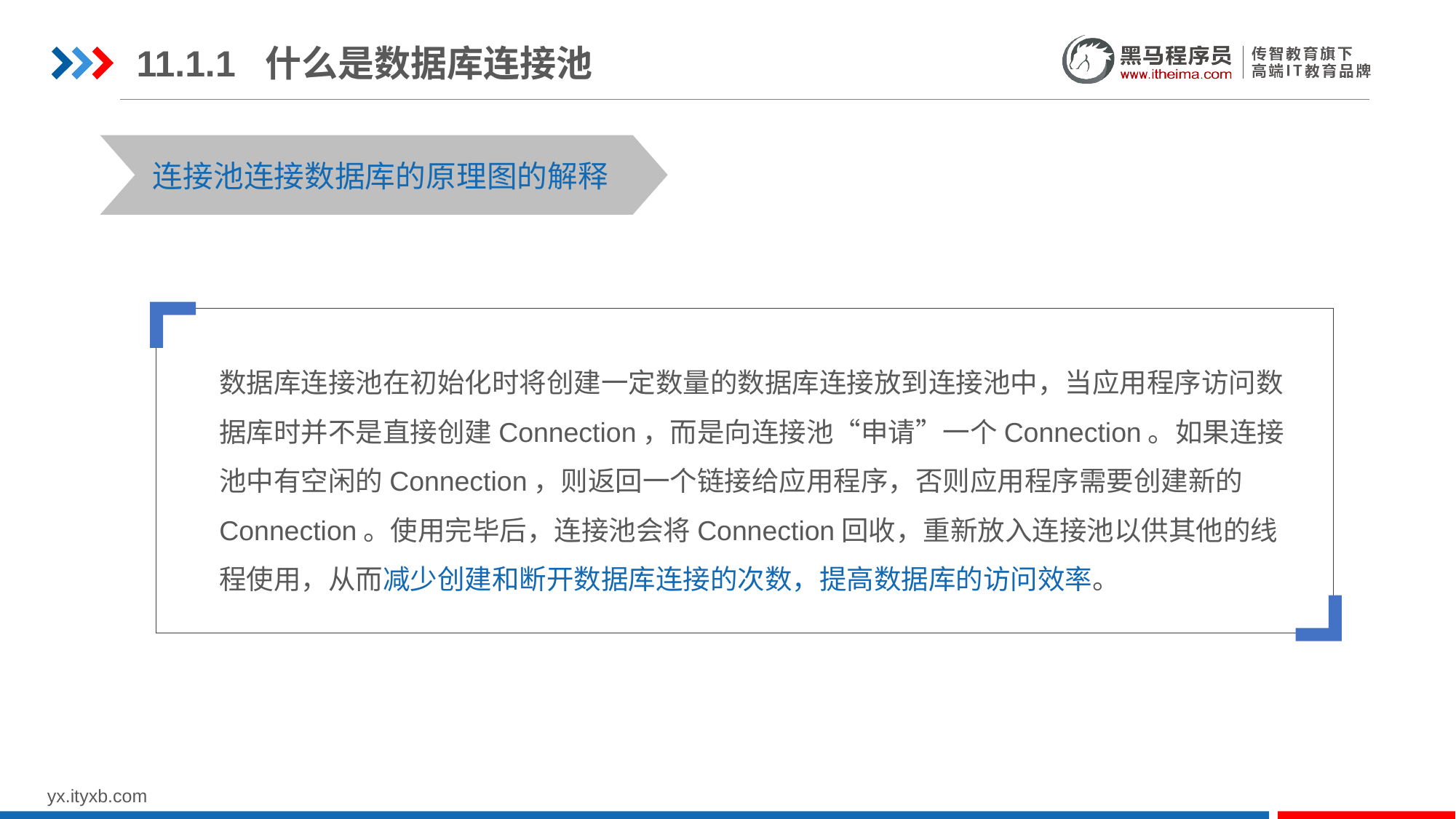

11.1.1  什么是数据库连接池

STEP  01
STEP  03
连接池连接数据库的原理图的解释

数据库连接池在初始化时将创建一定数量的数据库连接放到连接池中，当应用程序访问数据库时并不是直接创建Connection，而是向连接池“申请”一个Connection。如果连接池中有空闲的Connection，则返回一个链接给应用程序，否则应用程序需要创建新的Connection。使用完毕后，连接池会将Connection回收，重新放入连接池以供其他的线程使用，从而减少创建和断开数据库连接的次数，提高数据库的访问效率。